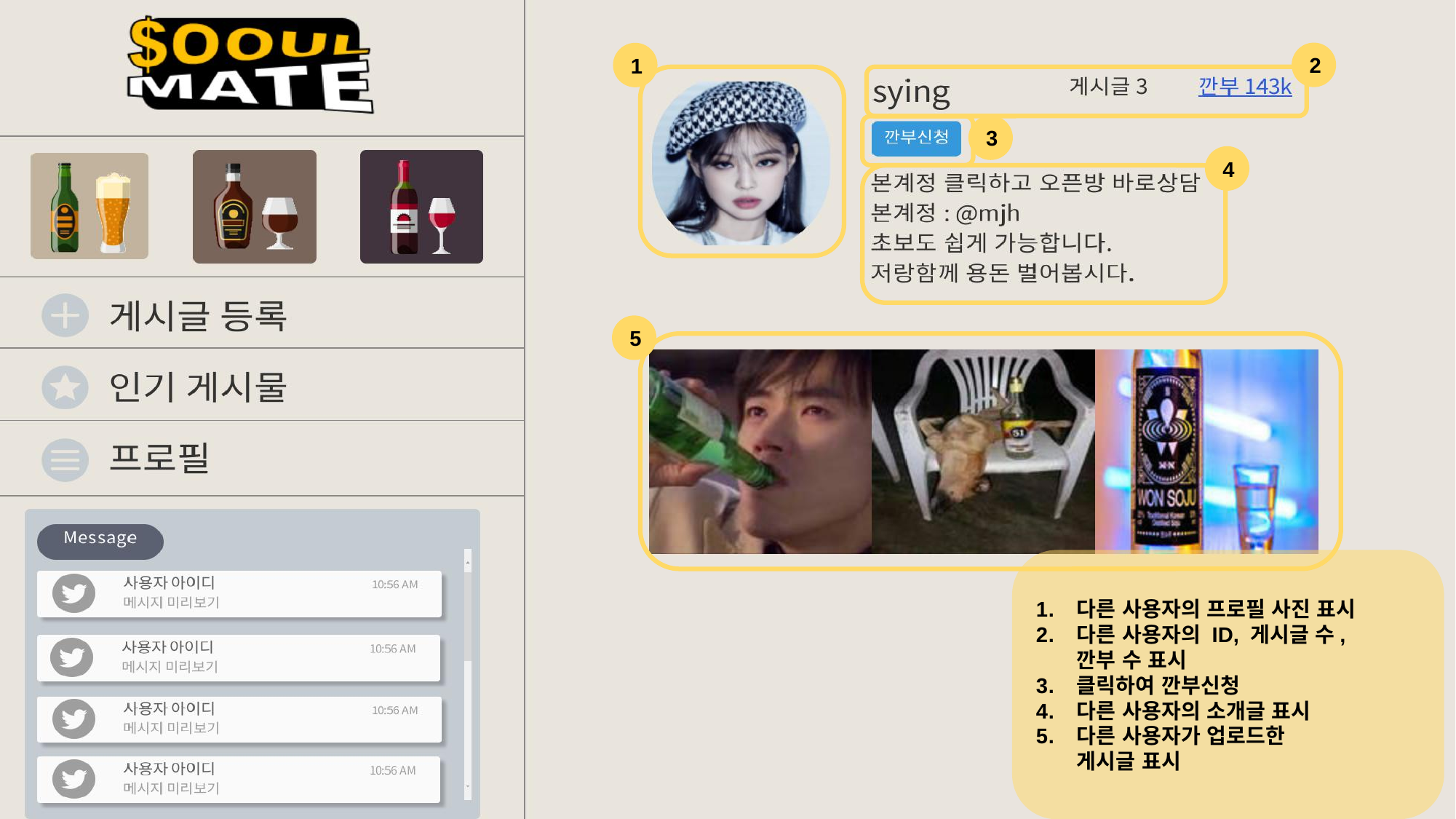

2
1

3
4

5

다른 사용자의 프로필 사진 표시
다른 사용자의 ID, 게시글 수,
깐부 수 표시
클릭하여 깐부신청
다른 사용자의 소개글 표시
다른 사용자가 업로드한
게시글 표시